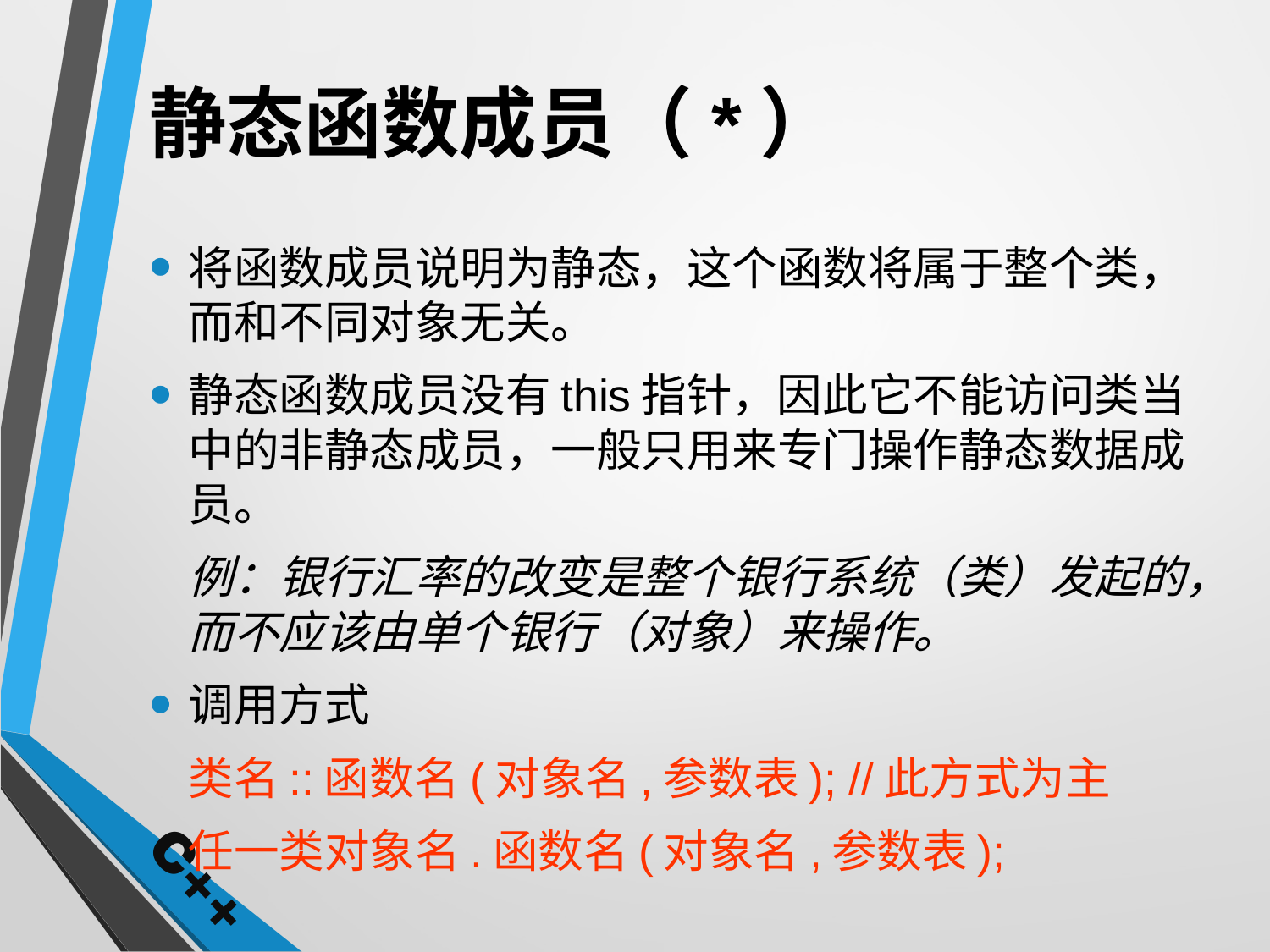

# 静态函数成员（*）
将函数成员说明为静态，这个函数将属于整个类，而和不同对象无关。
静态函数成员没有this指针，因此它不能访问类当中的非静态成员，一般只用来专门操作静态数据成员。
	例：银行汇率的改变是整个银行系统（类）发起的，而不应该由单个银行（对象）来操作。
调用方式
	类名::函数名(对象名,参数表); //此方式为主
	任一类对象名.函数名(对象名,参数表);